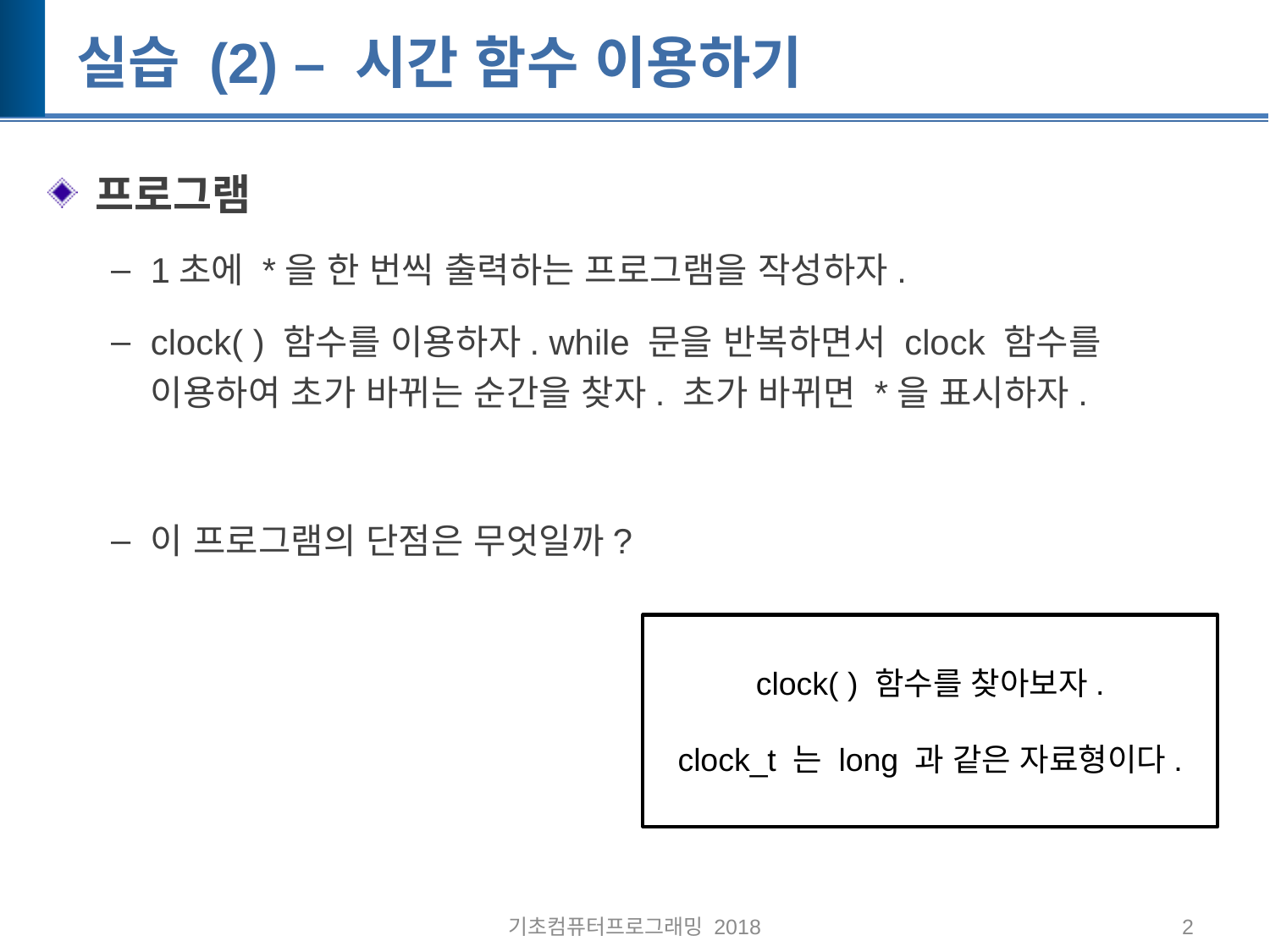

# 실습 (2) – 시간 함수 이용하기
프로그램
1초에 *을 한 번씩 출력하는 프로그램을 작성하자.
clock( ) 함수를 이용하자. while 문을 반복하면서 clock 함수를 이용하여 초가 바뀌는 순간을 찾자. 초가 바뀌면 *을 표시하자.

이 프로그램의 단점은 무엇일까?
clock( ) 함수를 찾아보자.

clock_t 는 long 과 같은 자료형이다.
기초컴퓨터프로그래밍 2018
2